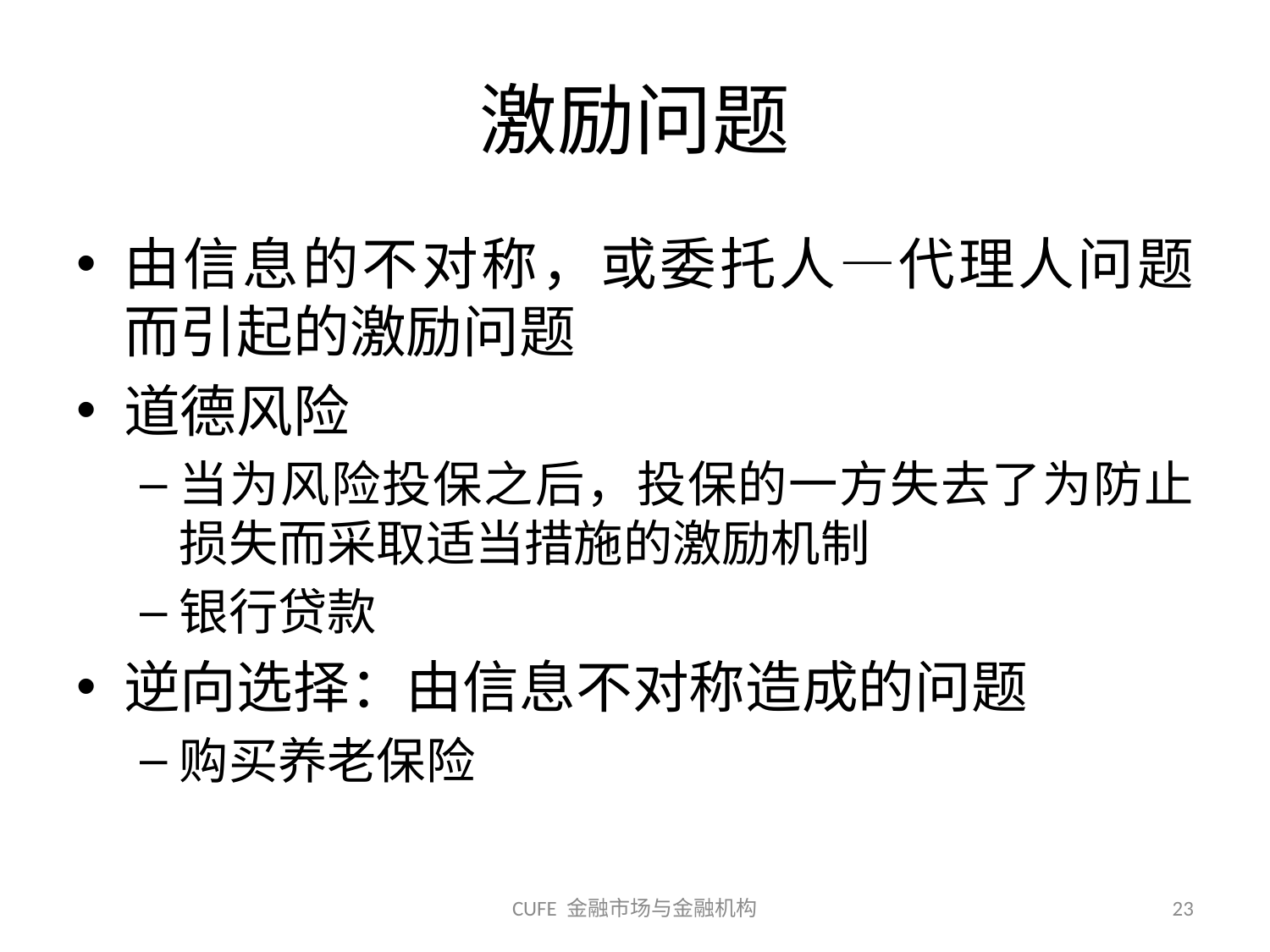

# 激励问题
由信息的不对称，或委托人―代理人问题而引起的激励问题
道德风险
当为风险投保之后，投保的一方失去了为防止损失而采取适当措施的激励机制
银行贷款
逆向选择：由信息不对称造成的问题
购买养老保险
CUFE 金融市场与金融机构
23